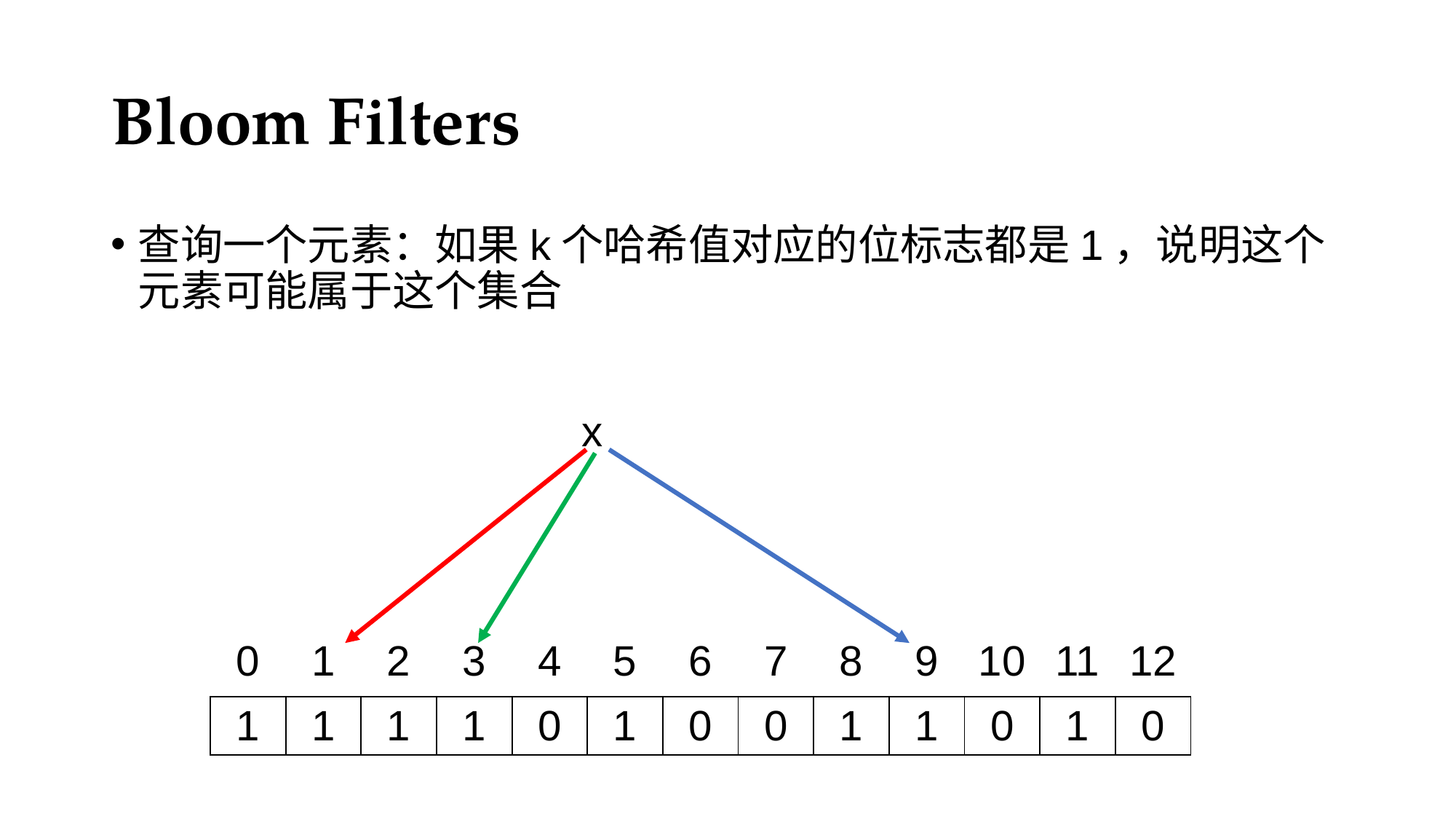

# Bloom Filters
查询一个元素：如果k个哈希值对应的位标志都是1，说明这个元素可能属于这个集合
x
| 0 | 1 | 2 | 3 | 4 | 5 | 6 | 7 | 8 | 9 | 10 | 11 | 12 |
| --- | --- | --- | --- | --- | --- | --- | --- | --- | --- | --- | --- | --- |
| 1 | 1 | 1 | 1 | 0 | 1 | 0 | 0 | 1 | 1 | 0 | 1 | 0 |
| --- | --- | --- | --- | --- | --- | --- | --- | --- | --- | --- | --- | --- |